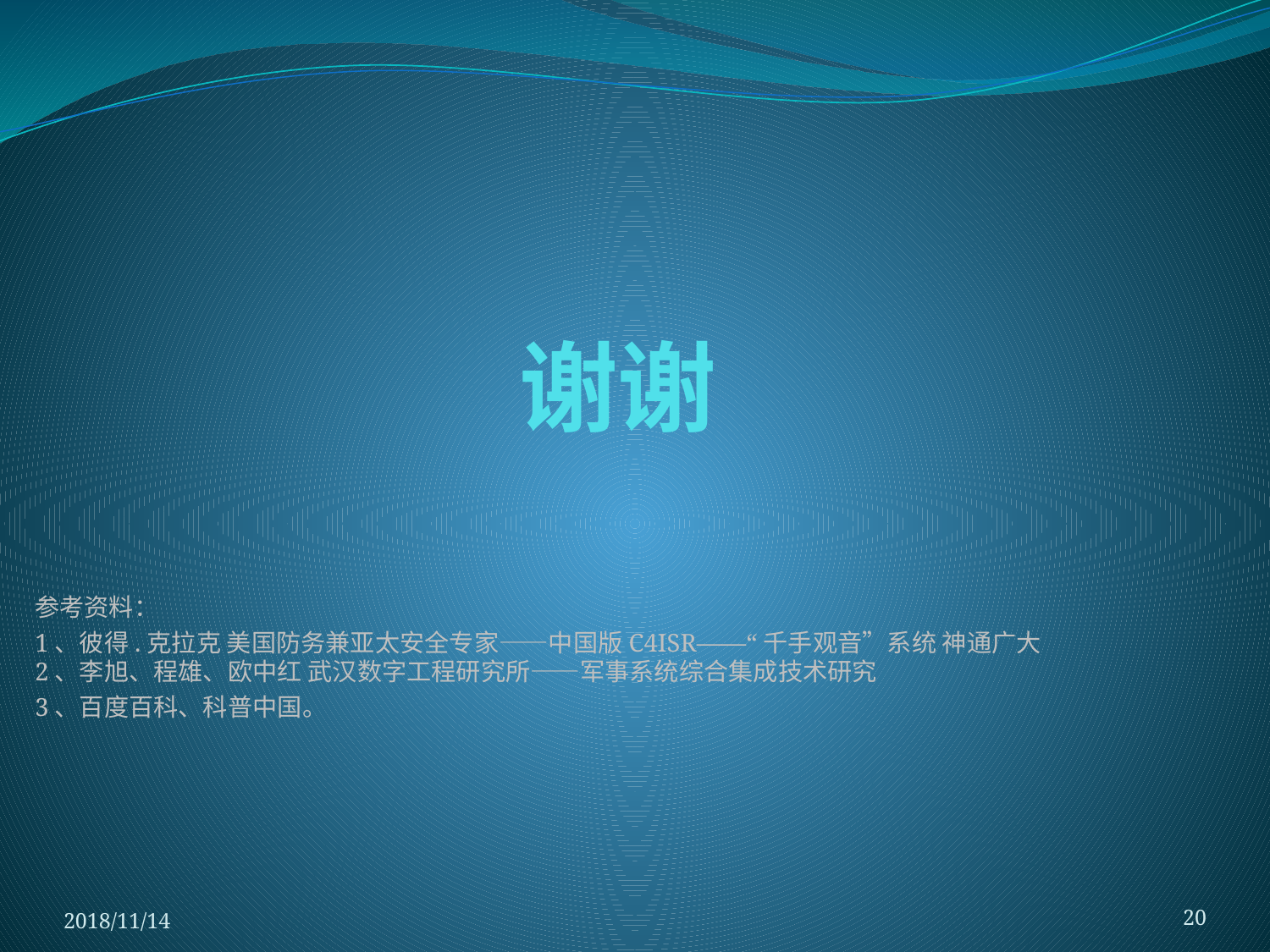

# 谢谢
参考资料：
1、彼得.克拉克 美国防务兼亚太安全专家——中国版C4ISR——“千手观音”系统 神通广大
2、李旭、程雄、欧中红 武汉数字工程研究所——军事系统综合集成技术研究
3、百度百科、科普中国。
2018/11/14
20